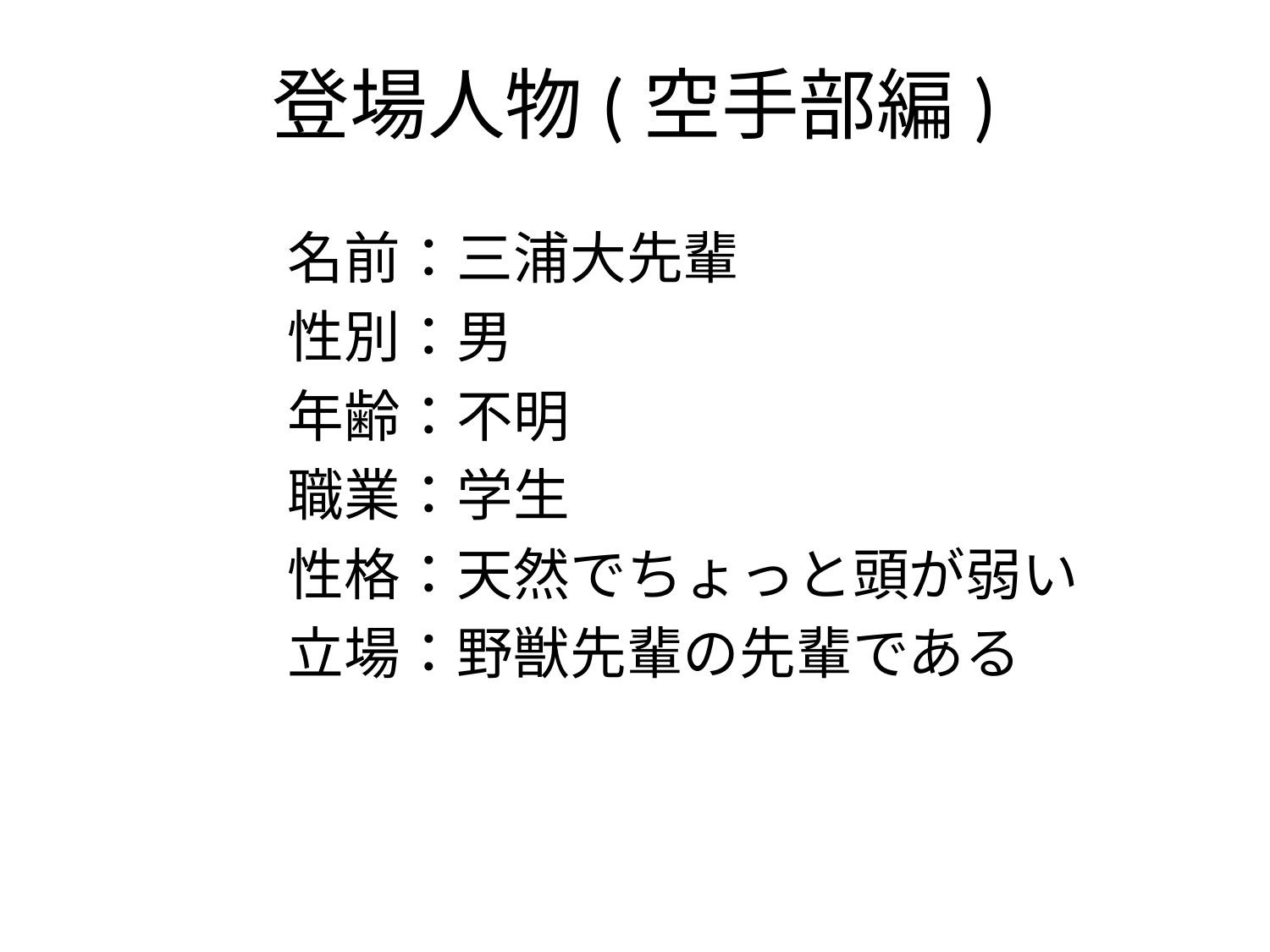

# 登場人物(空手部編)
名前：三浦大先輩
性別：男
年齢：不明
職業：学生
性格：天然でちょっと頭が弱い
立場：野獣先輩の先輩である